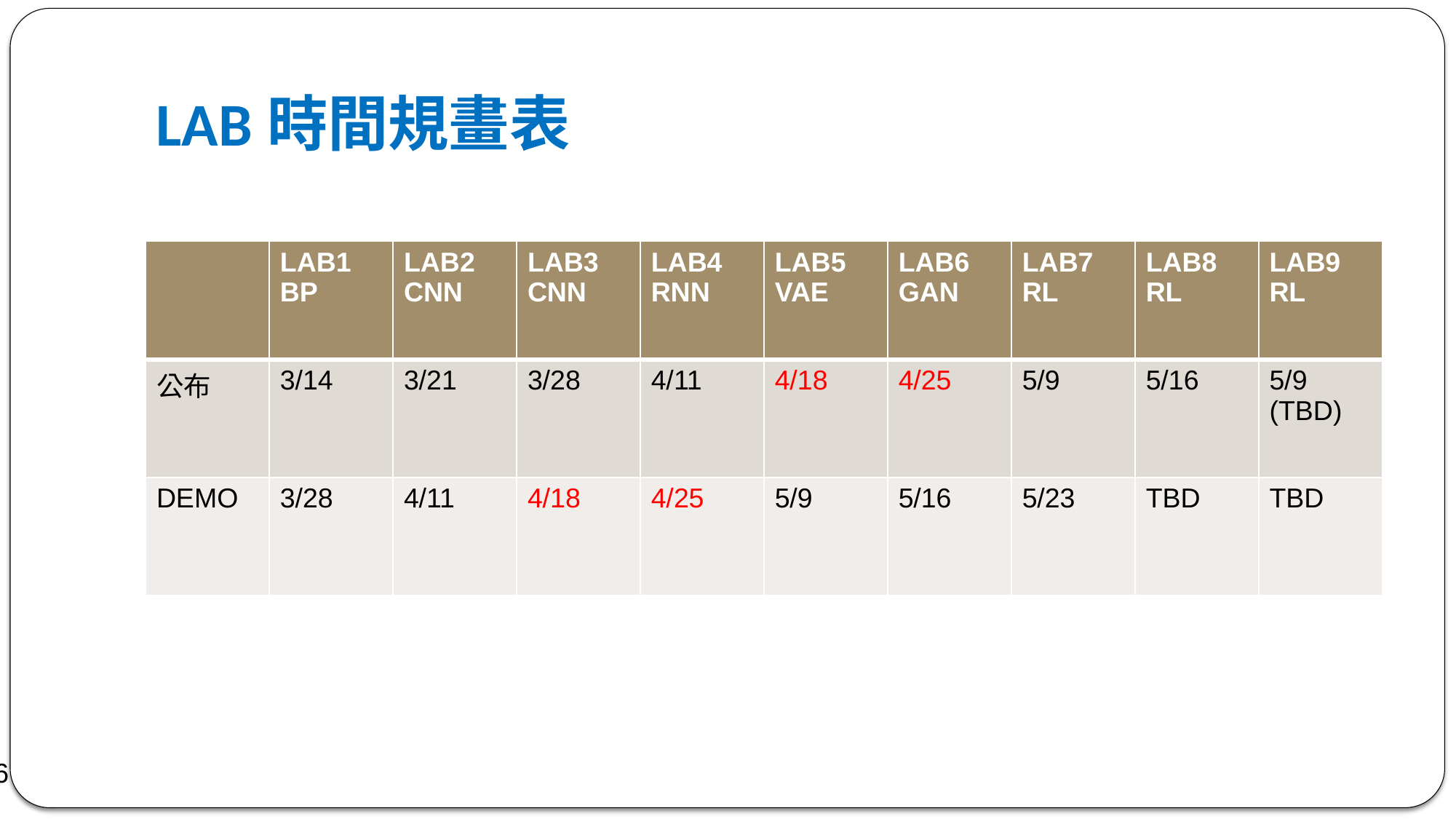

# LAB時間規畫表
|  | LAB1 BP | LAB2 CNN | LAB3 CNN | LAB4 RNN | LAB5 VAE | LAB6 GAN | LAB7 RL | LAB8 RL | LAB9 RL |
| --- | --- | --- | --- | --- | --- | --- | --- | --- | --- |
| 公布 | 3/14 | 3/21 | 3/28 | 4/11 | 4/18 | 4/25 | 5/9 | 5/16 | 5/9 (TBD) |
| DEMO | 3/28 | 4/11 | 4/18 | 4/25 | 5/9 | 5/16 | 5/23 | TBD | TBD |